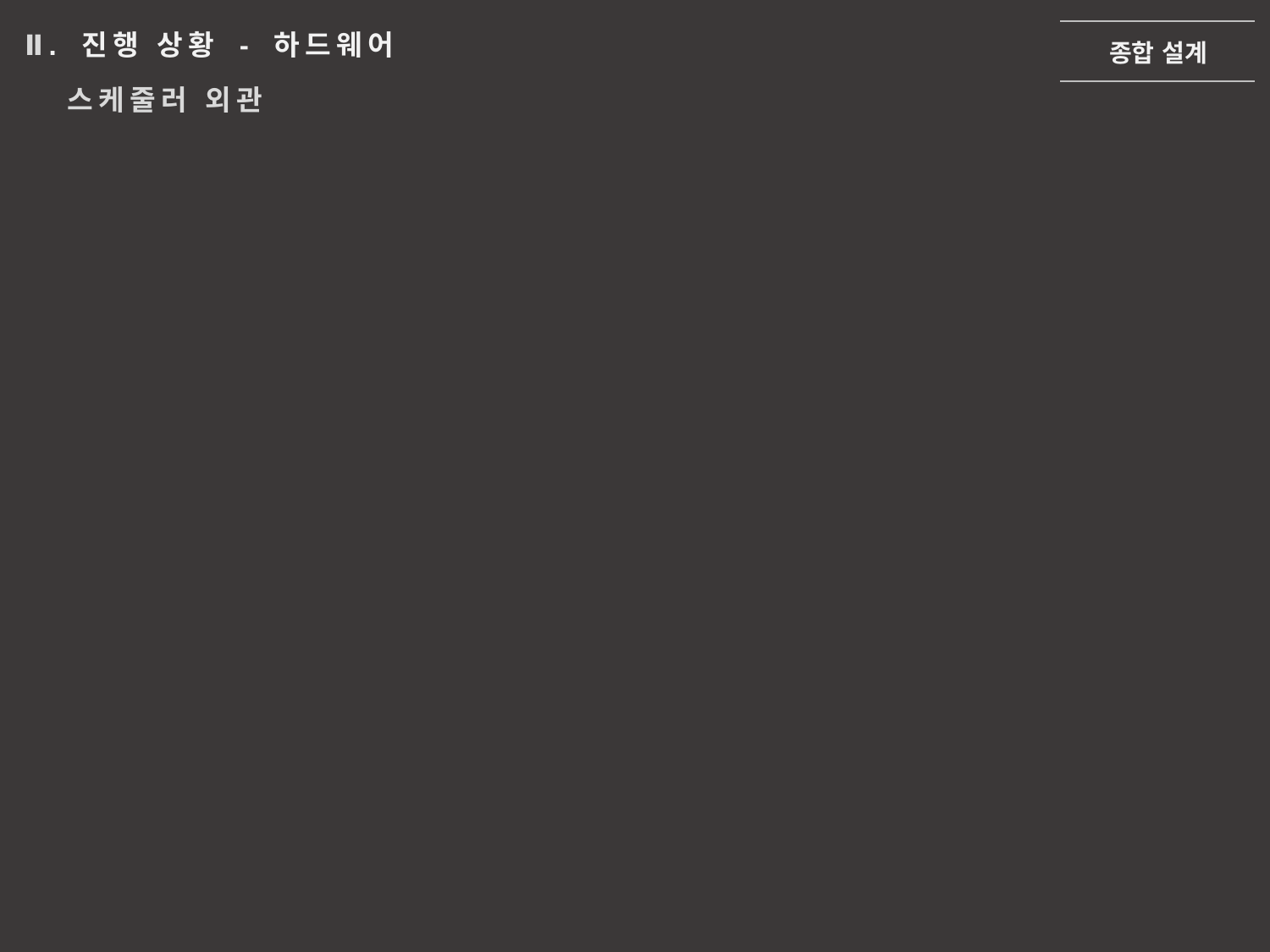

종합 설계
Ⅱ. 진행 상황 - 하드웨어
스케줄러 외관